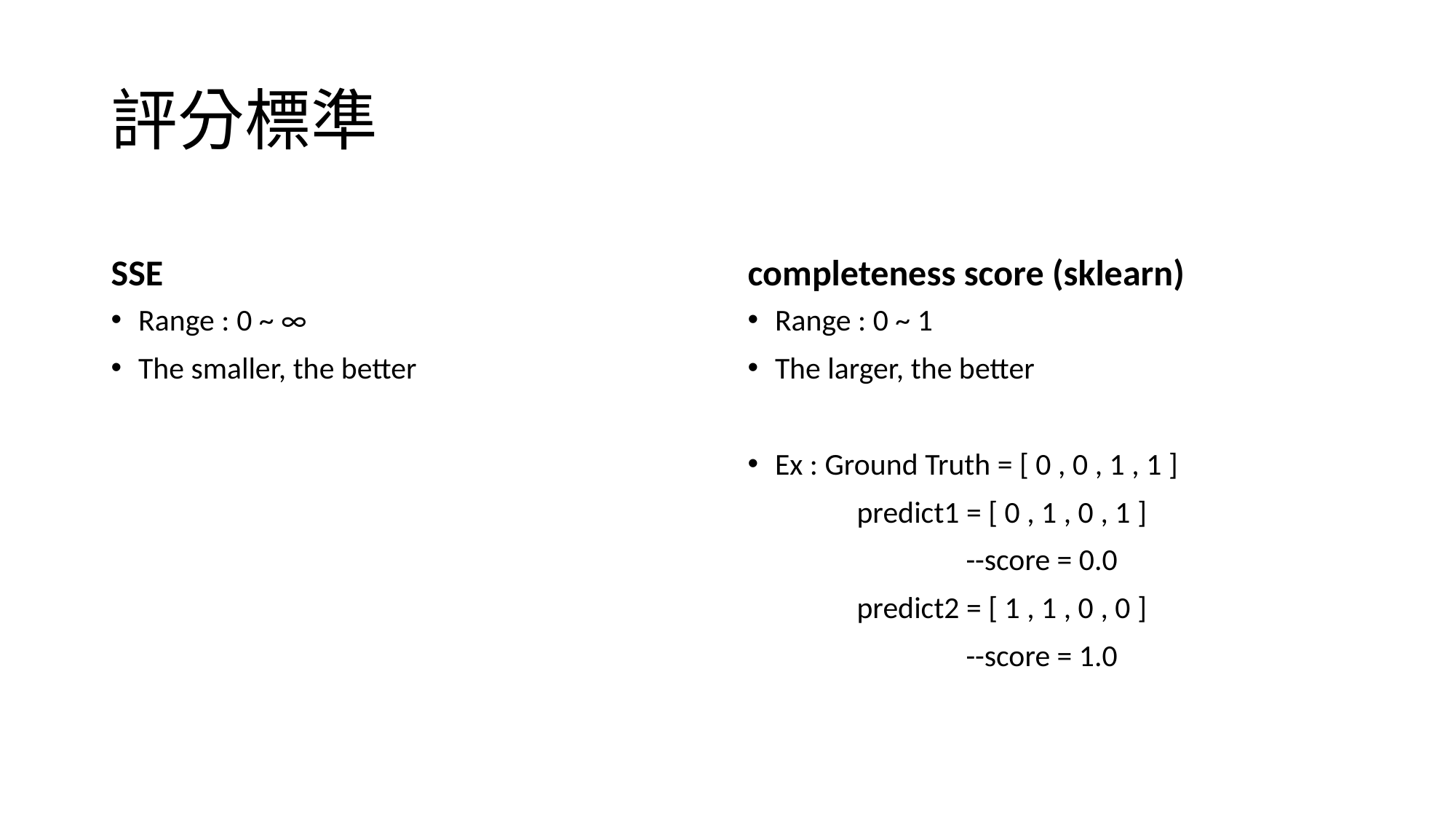

# 評分標準
SSE
completeness score (sklearn)
Range : 0 ~ ∞
The smaller, the better
Range : 0 ~ 1
The larger, the better

Ex : Ground Truth = [ 0 , 0 , 1 , 1 ]
	predict1 = [ 0 , 1 , 0 , 1 ]
		--score = 0.0
	predict2 = [ 1 , 1 , 0 , 0 ]
		--score = 1.0